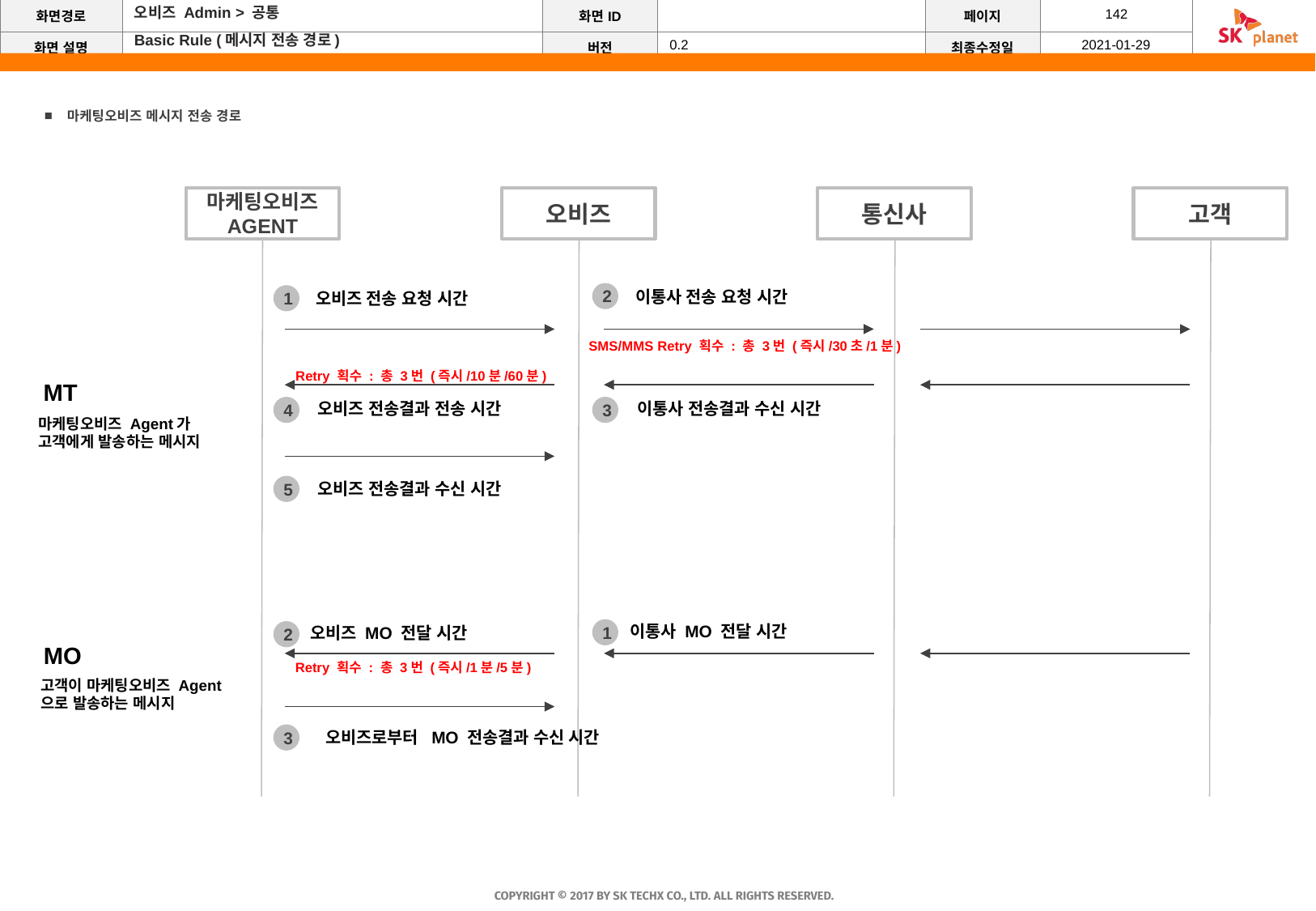

오비즈 Admin > 공통
Basic Rule (메시지 전송 경로)
마케팅오비즈 메시지 전송 경로
마케팅오비즈
AGENT
고객
오비즈
통신사
이통사 전송 요청 시간
오비즈 전송 요청 시간
2
1
Retry 획수 : 총 3번 (즉시/10분/60분)
이통사 전송결과 수신 시간
오비즈 전송결과 전송 시간
4
3
오비즈 전송결과 수신 시간
5
Retry 획수 : 총 3번 (즉시/1분/5분)
MT
마케팅오비즈 Agent가
고객에게 발송하는 메시지
이통사 MO 전달 시간
오비즈 MO 전달 시간
1
2
오비즈로부터  MO 전송결과 수신 시간
3
MO
고객이 마케팅오비즈 Agent으로 발송하는 메시지
SMS/MMS Retry 획수 : 총 3번 (즉시/30초/1분)